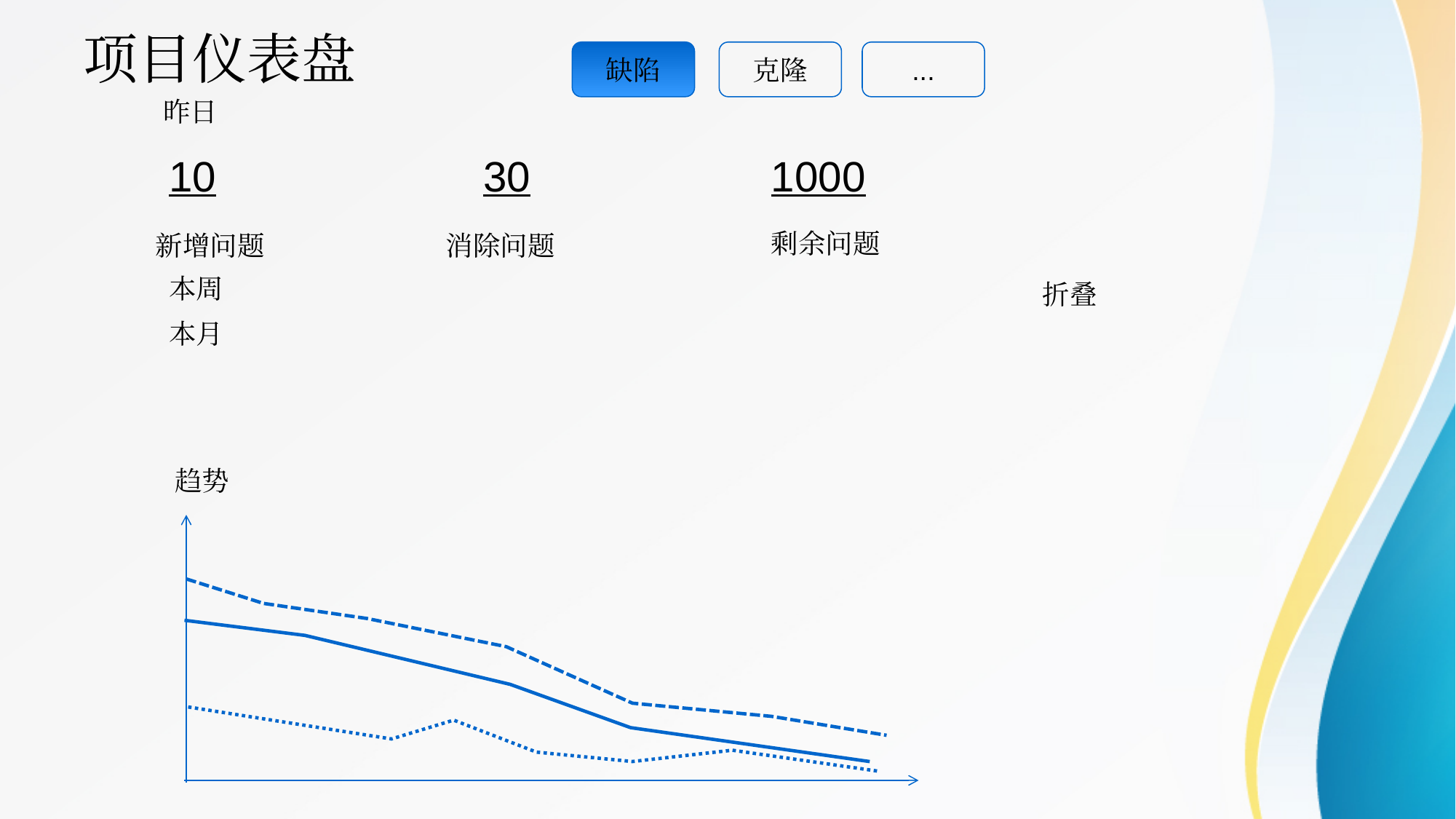

# 项目仪表盘
缺陷
克隆
...
昨日
10
30
1000
剩余问题
新增问题
消除问题
本周
折叠
本月
趋势